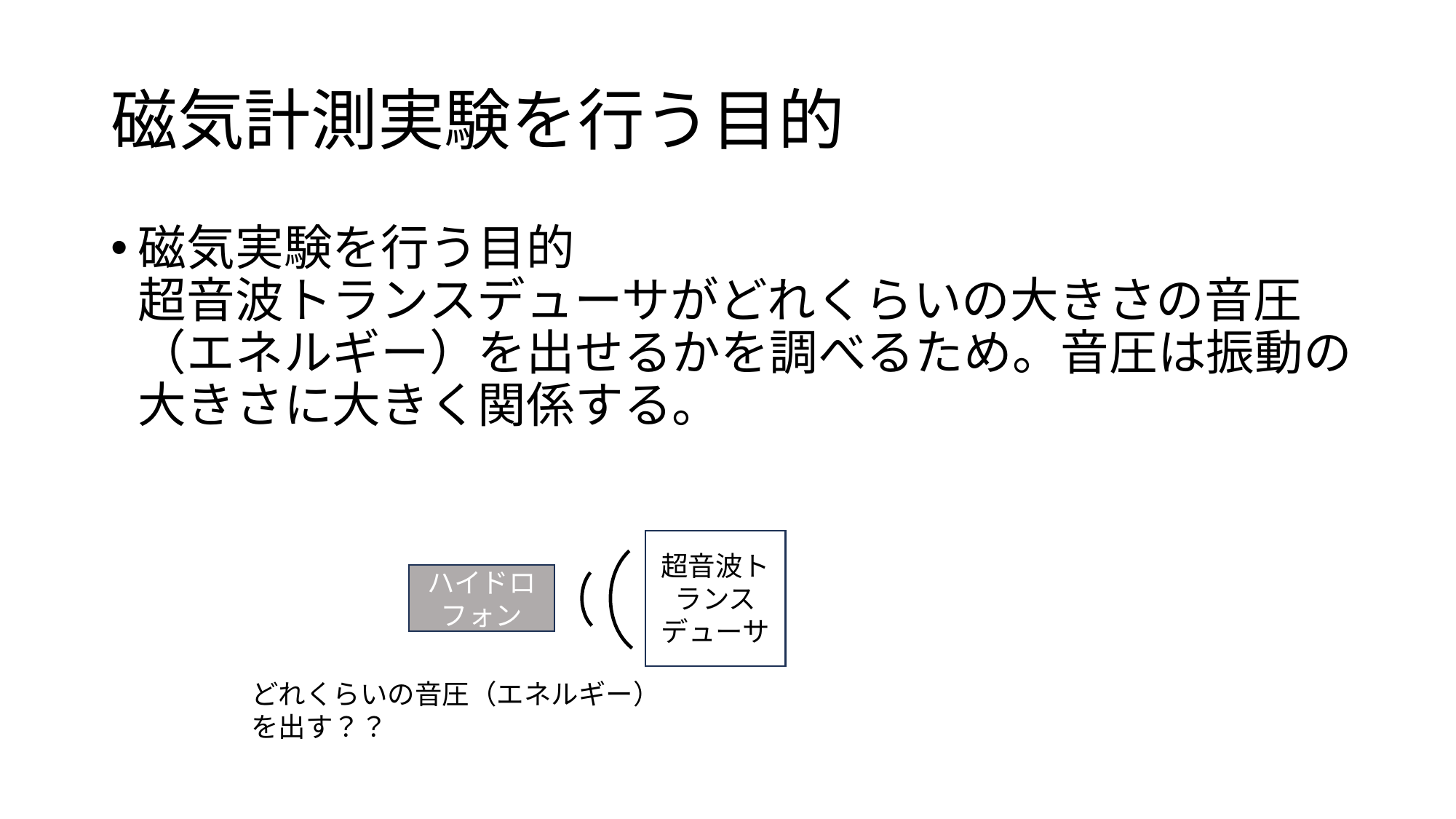

# 磁気計測実験を行う目的
磁気実験を行う目的
超音波トランスデューサがどれくらいの大きさの音圧（エネルギー）を出せるかを調べるため。音圧は振動の大きさに大きく関係する。
超音波トランスデューサ

ハイドロフォン

どれくらいの音圧（エネルギー）を出す？？